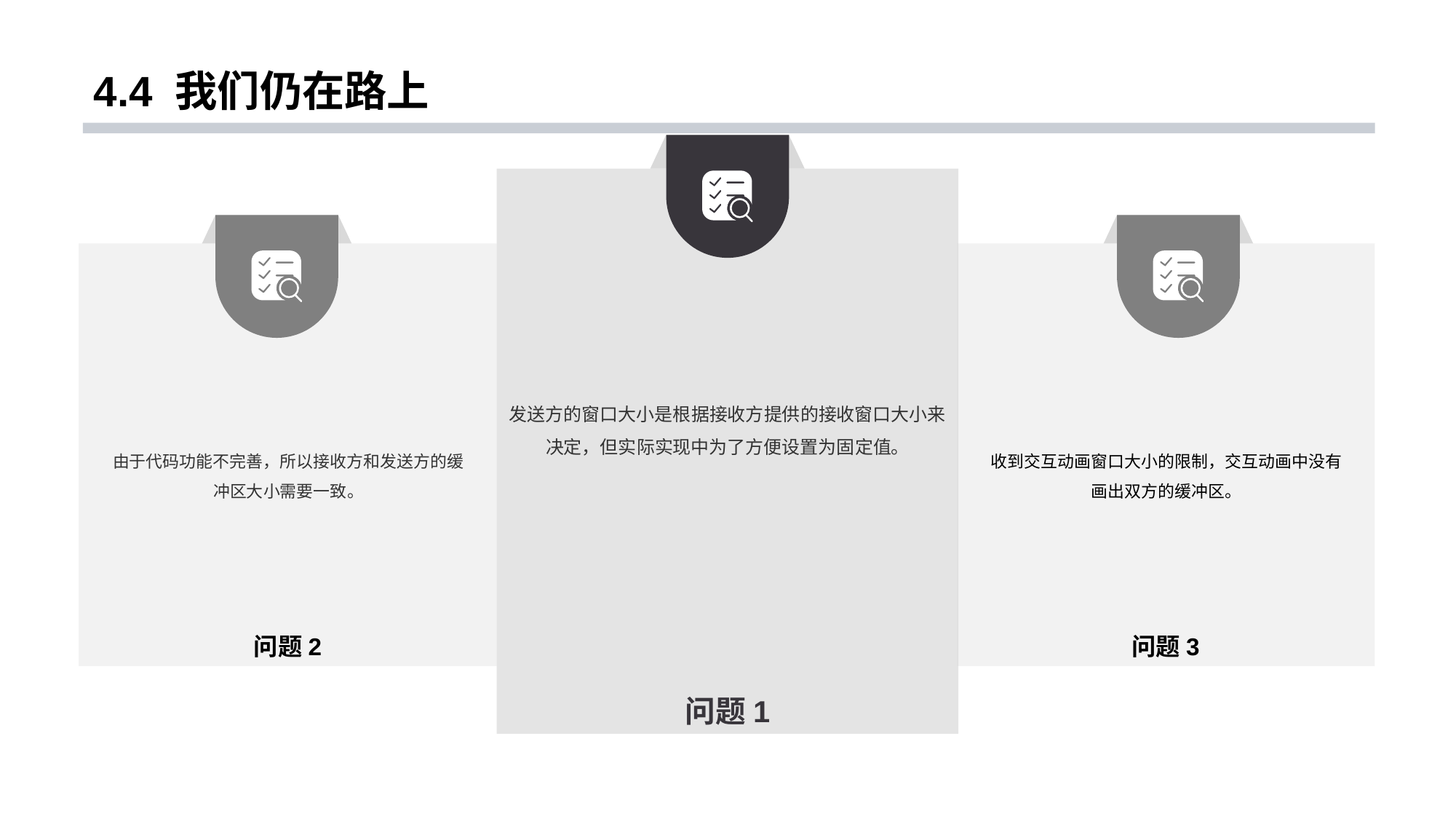

# 4.4 我们仍在路上

问题1

问题2
问题3

发送方的窗口大小是根据接收方提供的接收窗口大小来决定，但实际实现中为了方便设置为固定值。
由于代码功能不完善，所以接收方和发送方的缓冲区大小需要一致。
收到交互动画窗口大小的限制，交互动画中没有画出双方的缓冲区。